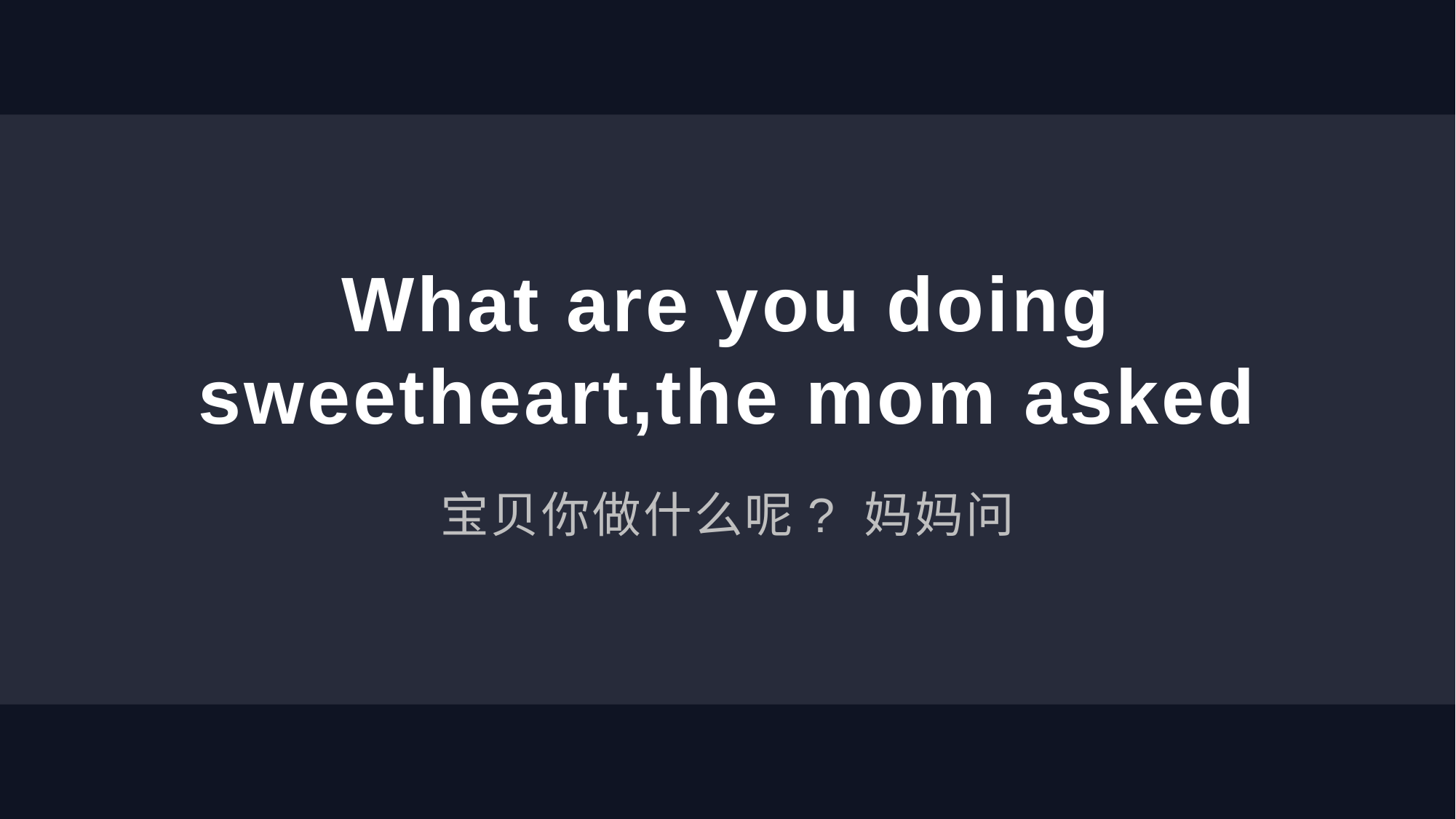

# What are you doing sweetheart,the mom asked
宝贝你做什么呢? 妈妈问